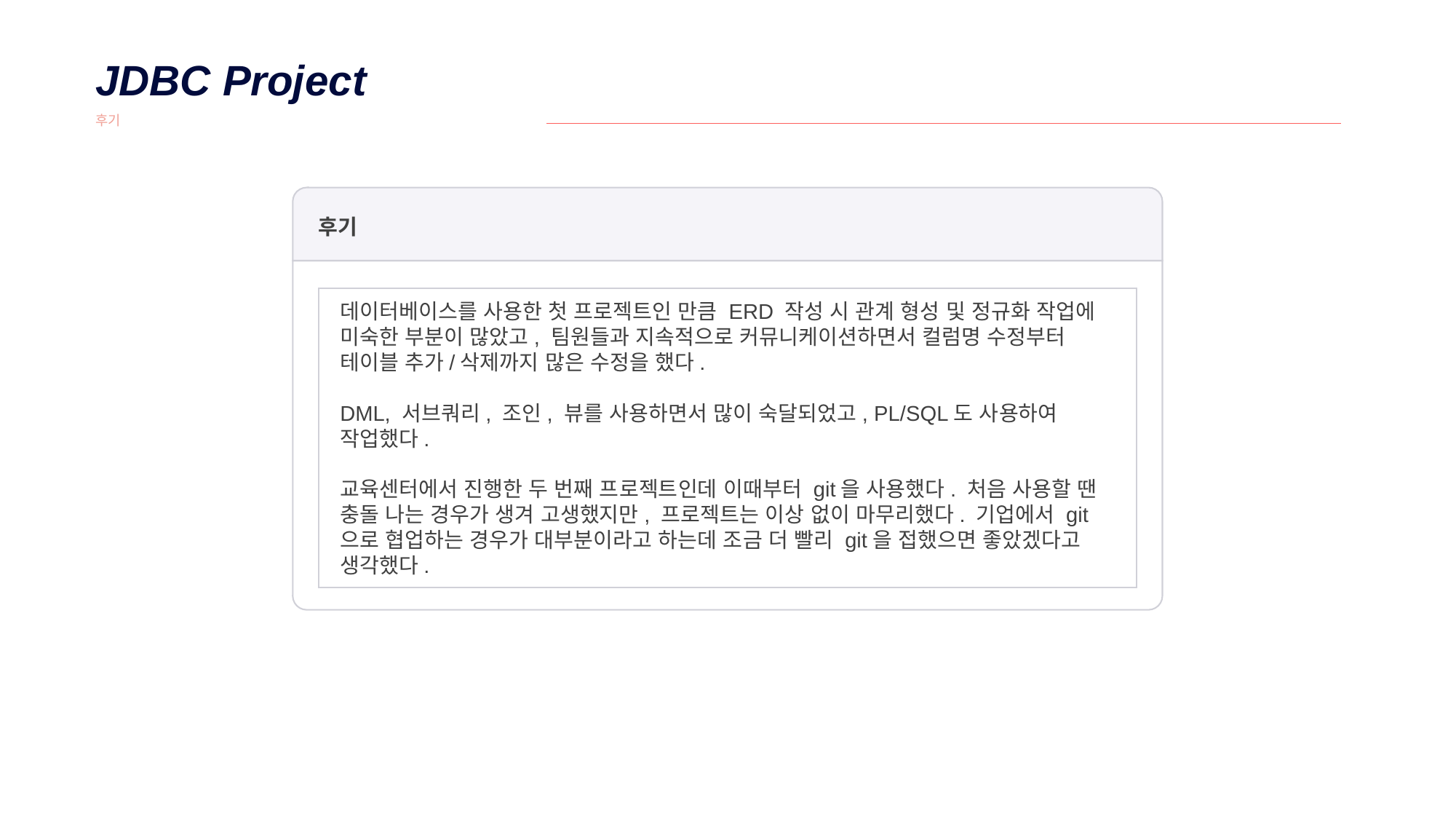

JDBC Project
후기
후기

데이터베이스를 사용한 첫 프로젝트인 만큼 ERD 작성 시 관계 형성 및 정규화 작업에 미숙한 부분이 많았고, 팀원들과 지속적으로 커뮤니케이션하면서 컬럼명 수정부터 테이블 추가/삭제까지 많은 수정을 했다.

DML, 서브쿼리, 조인, 뷰를 사용하면서 많이 숙달되었고, PL/SQL도 사용하여 작업했다.

교육센터에서 진행한 두 번째 프로젝트인데 이때부터 git을 사용했다. 처음 사용할 땐 충돌 나는 경우가 생겨 고생했지만, 프로젝트는 이상 없이 마무리했다. 기업에서 git으로 협업하는 경우가 대부분이라고 하는데 조금 더 빨리 git을 접했으면 좋았겠다고 생각했다.